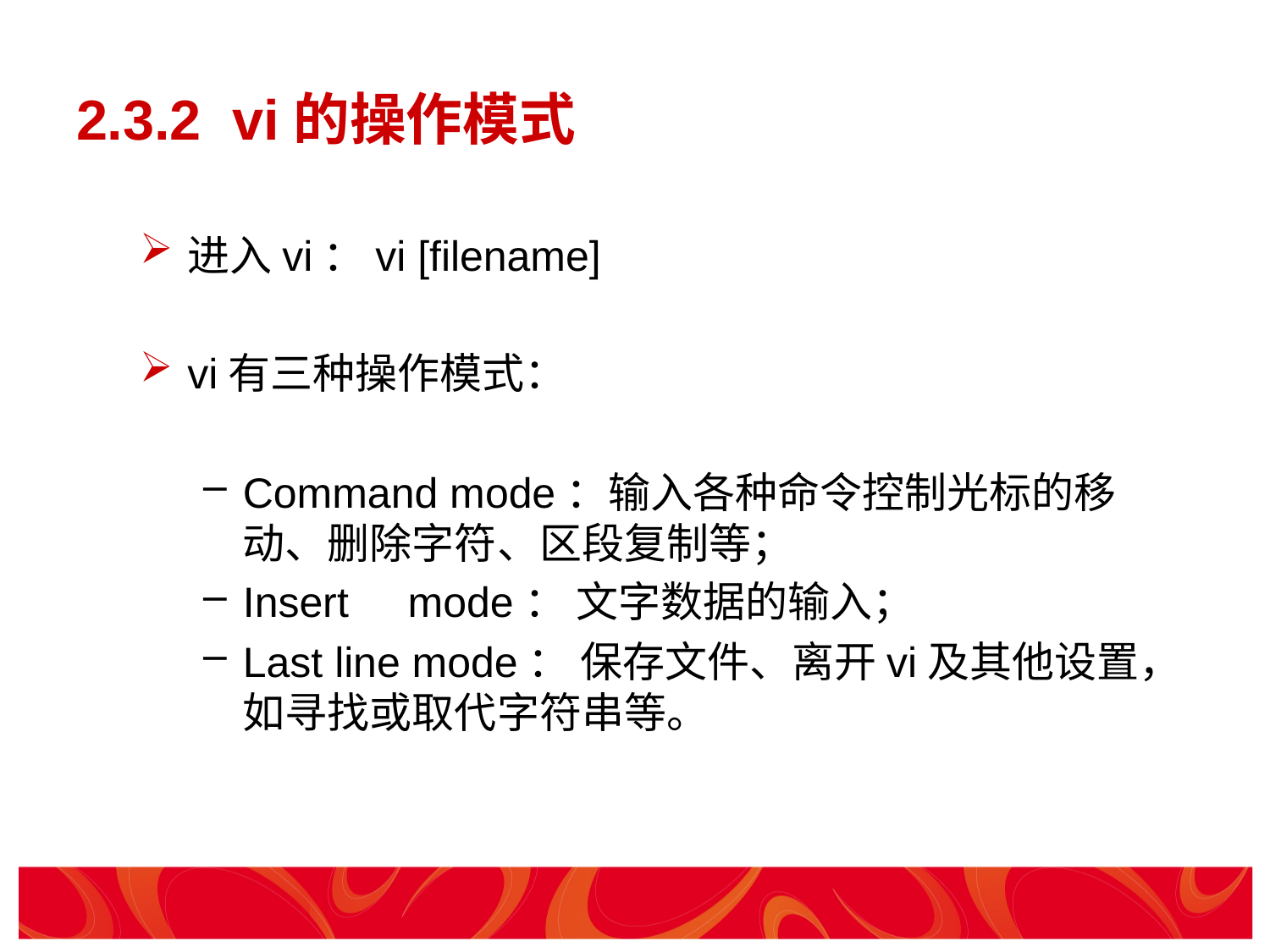

# 2.3.2  vi的操作模式
进入vi：vi [filename]

vi有三种操作模式：

Command mode：输入各种命令控制光标的移动、删除字符、区段复制等；
Insert     mode： 文字数据的输入；
Last line mode： 保存文件、离开vi及其他设置，如寻找或取代字符串等。